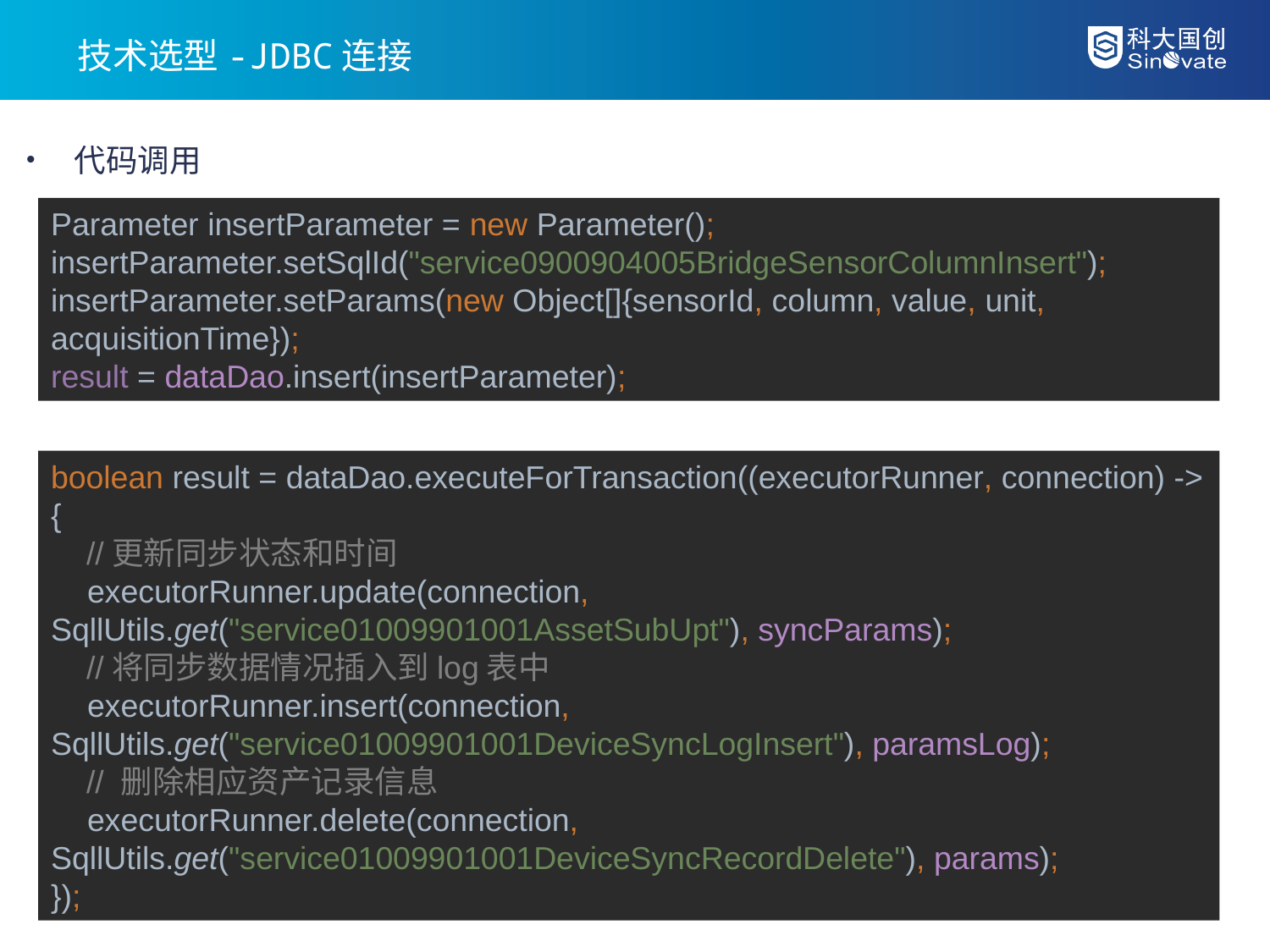

技术选型-JDBC连接
代码调用
Parameter insertParameter = new Parameter();
insertParameter.setSqlId("service0900904005BridgeSensorColumnInsert");
insertParameter.setParams(new Object[]{sensorId, column, value, unit, acquisitionTime});
result = dataDao.insert(insertParameter);
boolean result = dataDao.executeForTransaction((executorRunner, connection) -> {
    //更新同步状态和时间
    executorRunner.update(connection, SqllUtils.get("service01009901001AssetSubUpt"), syncParams);
    //将同步数据情况插入到log表中
    executorRunner.insert(connection, SqllUtils.get("service01009901001DeviceSyncLogInsert"), paramsLog);
    // 删除相应资产记录信息
    executorRunner.delete(connection, SqllUtils.get("service01009901001DeviceSyncRecordDelete"), params);
});